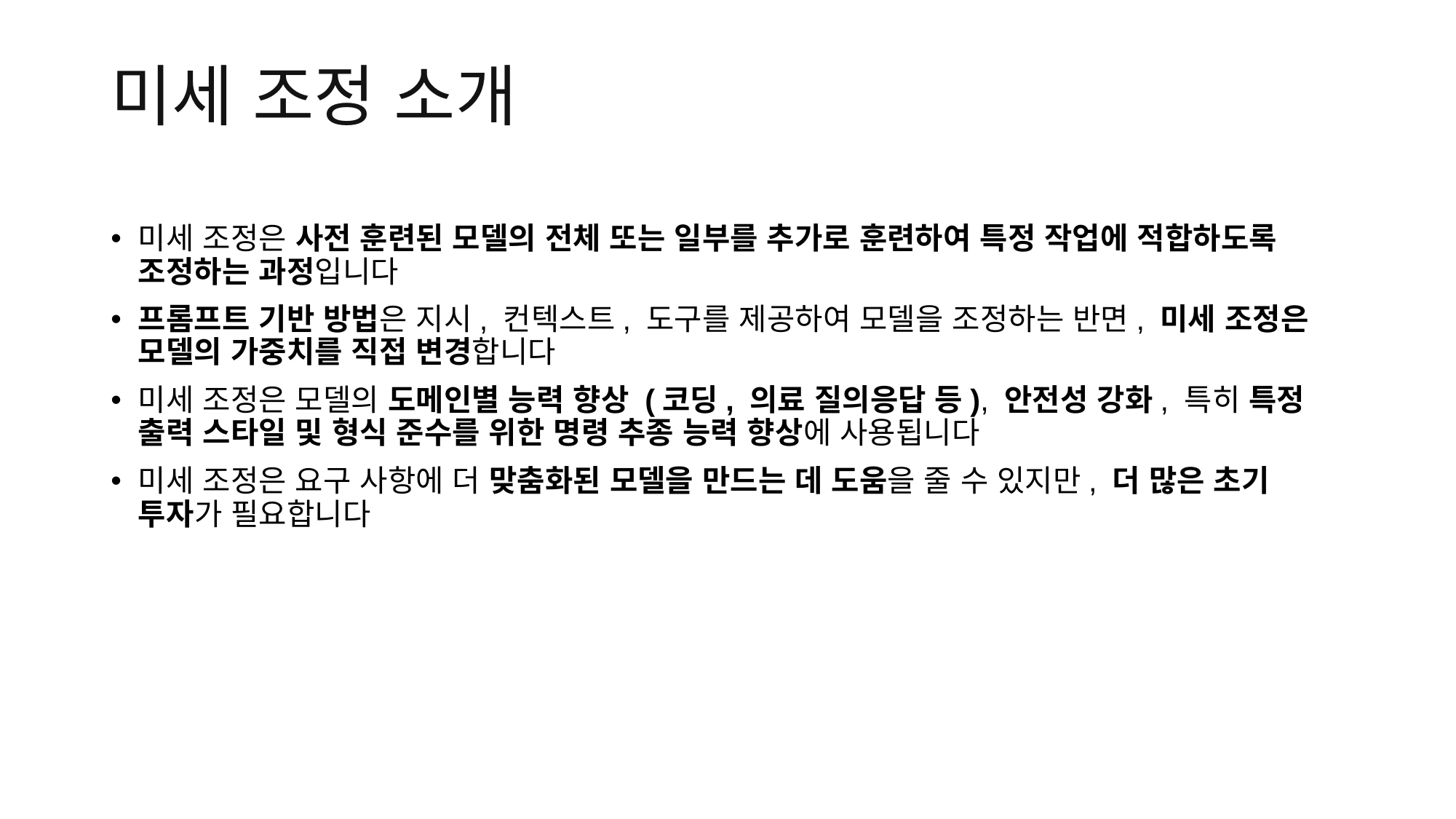

# 미세 조정 소개
미세 조정은 사전 훈련된 모델의 전체 또는 일부를 추가로 훈련하여 특정 작업에 적합하도록 조정하는 과정입니다
프롬프트 기반 방법은 지시, 컨텍스트, 도구를 제공하여 모델을 조정하는 반면, 미세 조정은 모델의 가중치를 직접 변경합니다
미세 조정은 모델의 도메인별 능력 향상 (코딩, 의료 질의응답 등), 안전성 강화, 특히 특정 출력 스타일 및 형식 준수를 위한 명령 추종 능력 향상에 사용됩니다
미세 조정은 요구 사항에 더 맞춤화된 모델을 만드는 데 도움을 줄 수 있지만, 더 많은 초기 투자가 필요합니다